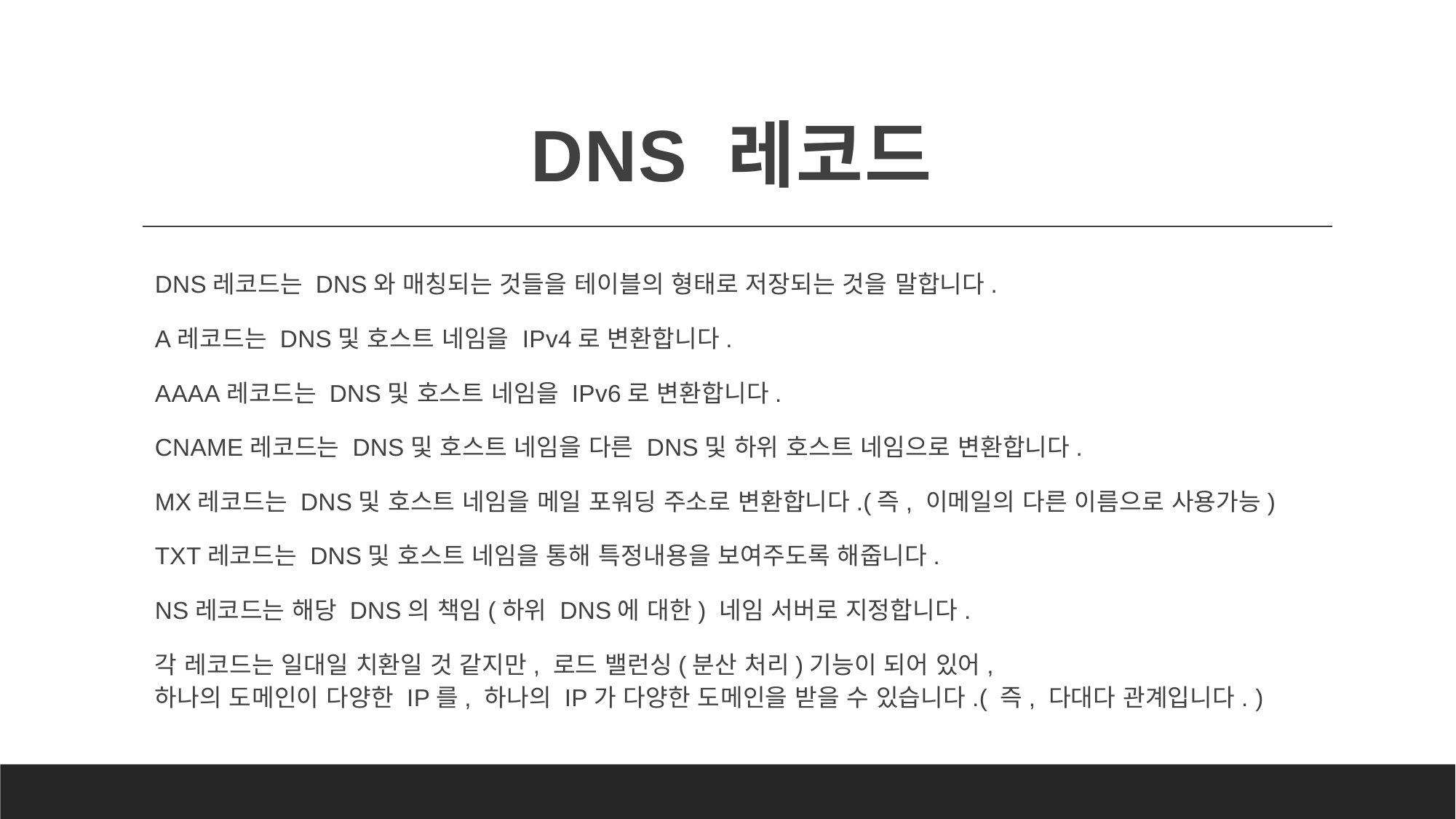

# DNS 레코드
DNS레코드는 DNS와 매칭되는 것들을 테이블의 형태로 저장되는 것을 말합니다.
A레코드는 DNS및 호스트 네임을 IPv4로 변환합니다.
AAAA레코드는 DNS및 호스트 네임을 IPv6로 변환합니다.
CNAME레코드는 DNS및 호스트 네임을 다른 DNS및 하위 호스트 네임으로 변환합니다.
MX레코드는 DNS및 호스트 네임을 메일 포워딩 주소로 변환합니다.(즉, 이메일의 다른 이름으로 사용가능)
TXT레코드는 DNS및 호스트 네임을 통해 특정내용을 보여주도록 해줍니다.
NS레코드는 해당 DNS의 책임(하위 DNS에 대한) 네임 서버로 지정합니다.
각 레코드는 일대일 치환일 것 같지만, 로드 밸런싱(분산 처리)기능이 되어 있어,
하나의 도메인이 다양한 IP를, 하나의 IP가 다양한 도메인을 받을 수 있습니다.( 즉, 다대다 관계입니다. )